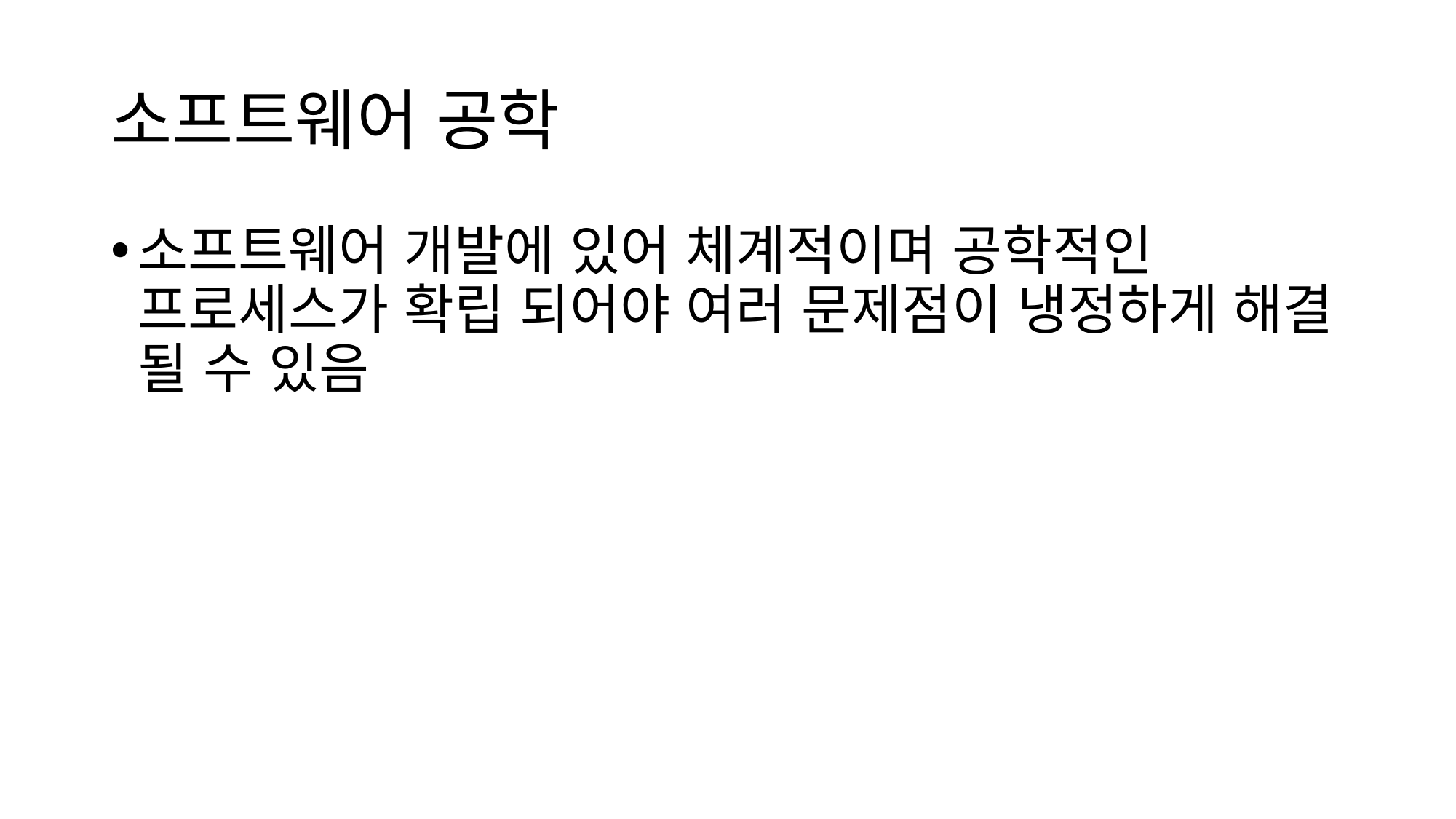

# 소프트웨어 공학
소프트웨어 개발에 있어 체계적이며 공학적인 프로세스가 확립 되어야 여러 문제점이 냉정하게 해결 될 수 있음